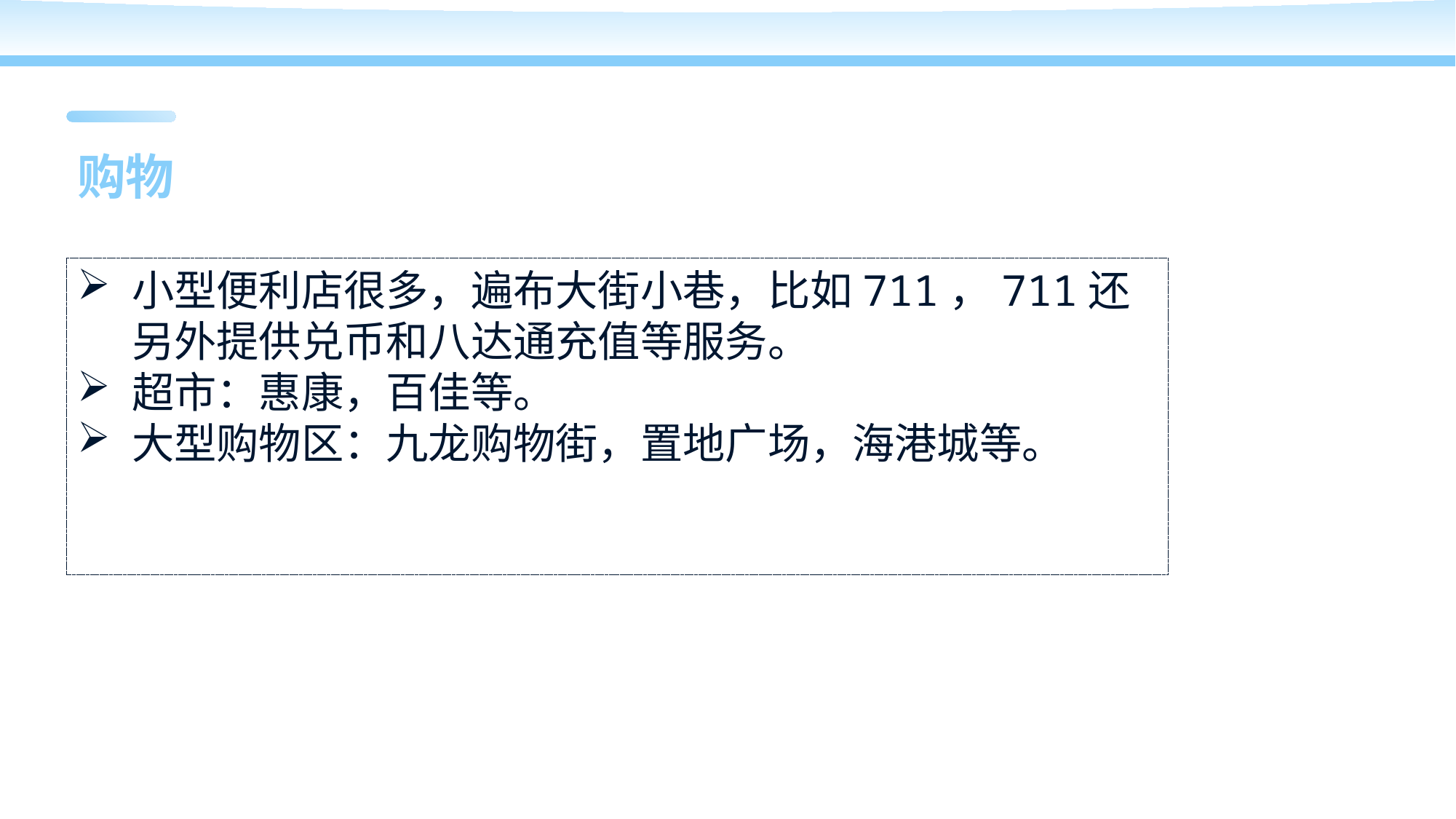

购物
小型便利店很多，遍布大街小巷，比如711，711还另外提供兑币和八达通充值等服务。
超市：惠康，百佳等。
大型购物区：九龙购物街，置地广场，海港城等。

交通方式